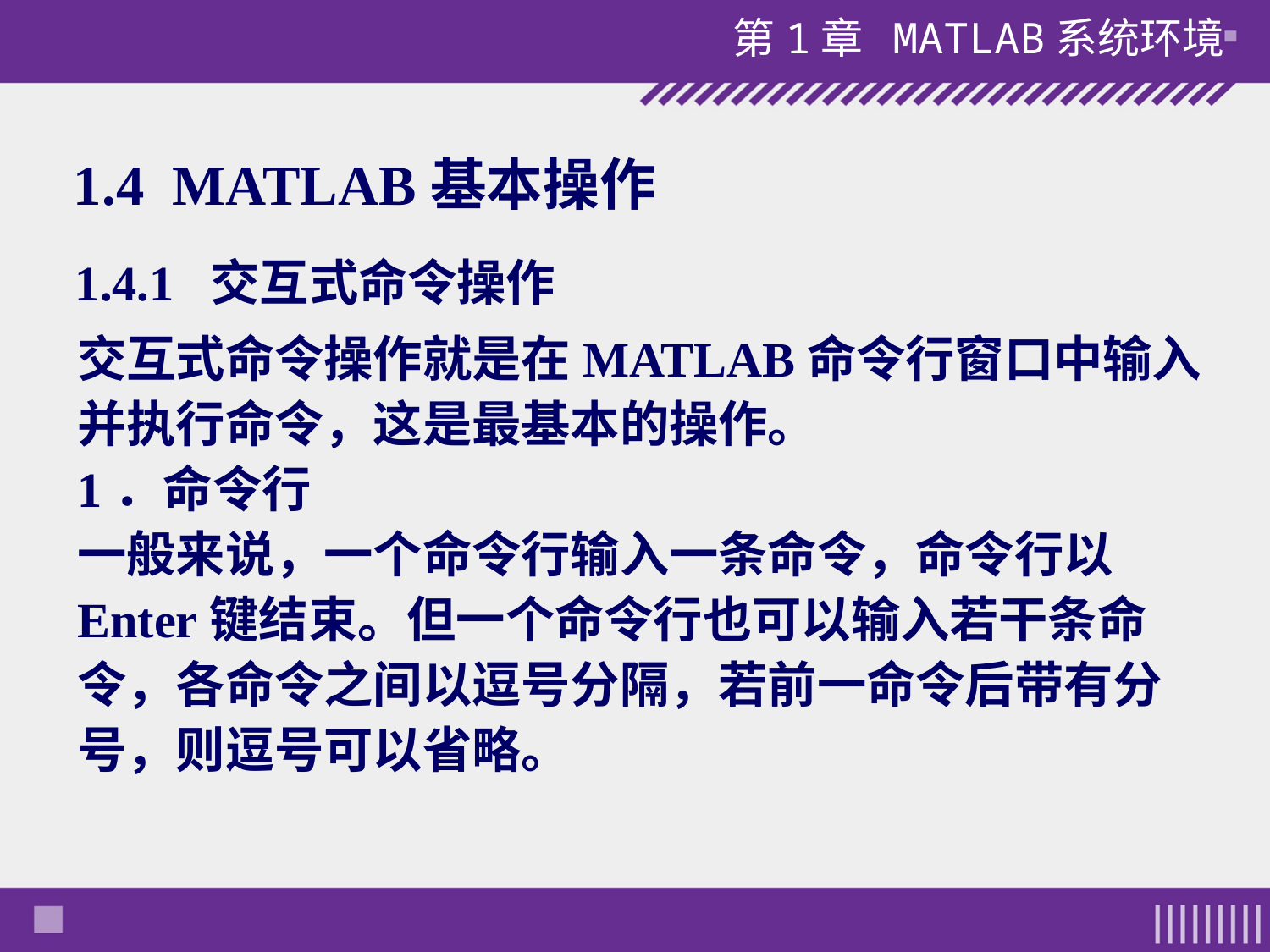

1.4  MATLAB基本操作
1.4.1  交互式命令操作
交互式命令操作就是在MATLAB命令行窗口中输入并执行命令，这是最基本的操作。
1．命令行
一般来说，一个命令行输入一条命令，命令行以Enter键结束。但一个命令行也可以输入若干条命令，各命令之间以逗号分隔，若前一命令后带有分号，则逗号可以省略。